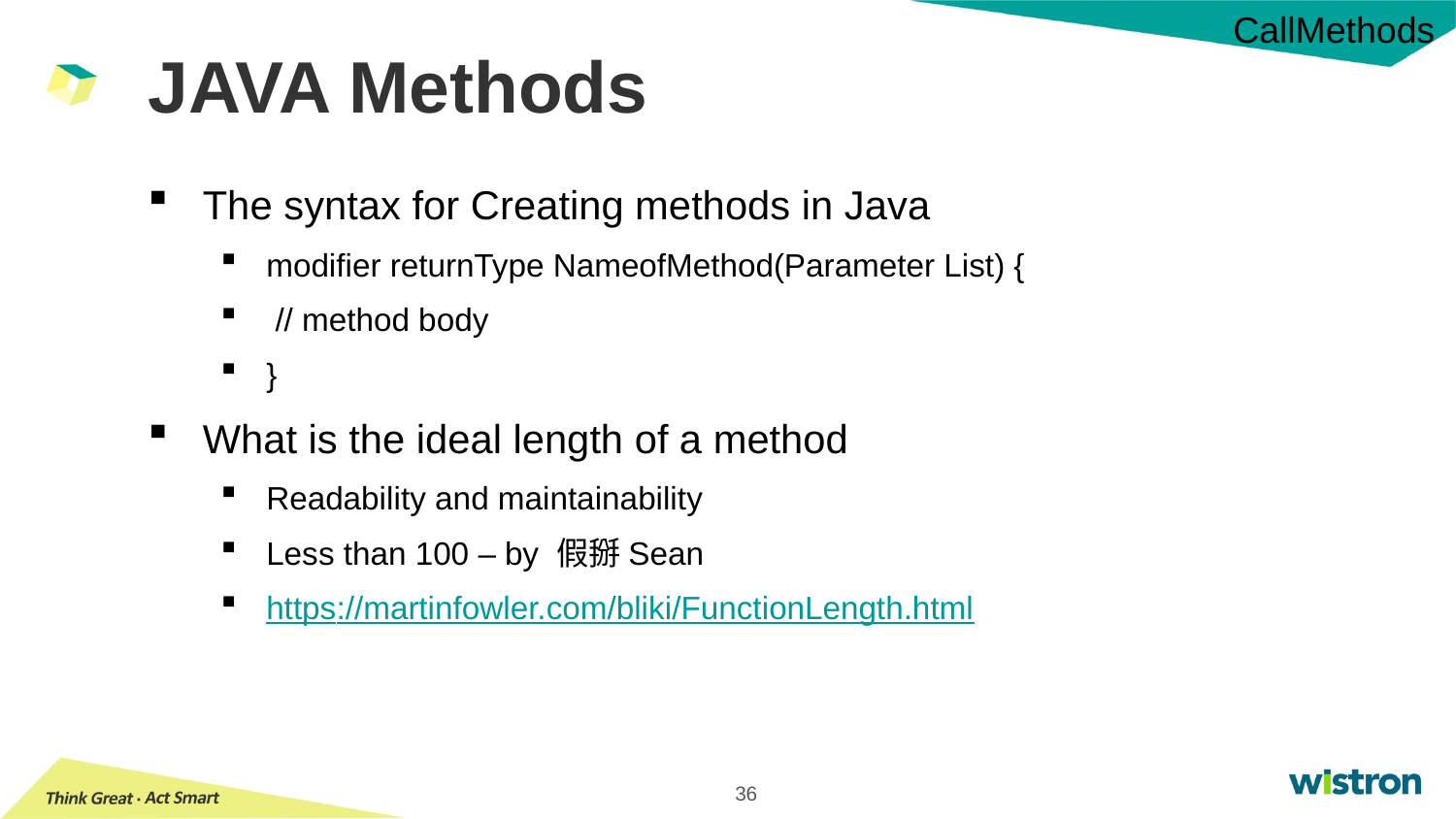

CallMethods
# JAVA Methods
The syntax for Creating methods in Java
modifier returnType NameofMethod(Parameter List) {
 // method body
}
What is the ideal length of a method
Readability and maintainability
Less than 100 – by 假掰Sean
https://martinfowler.com/bliki/FunctionLength.html

36